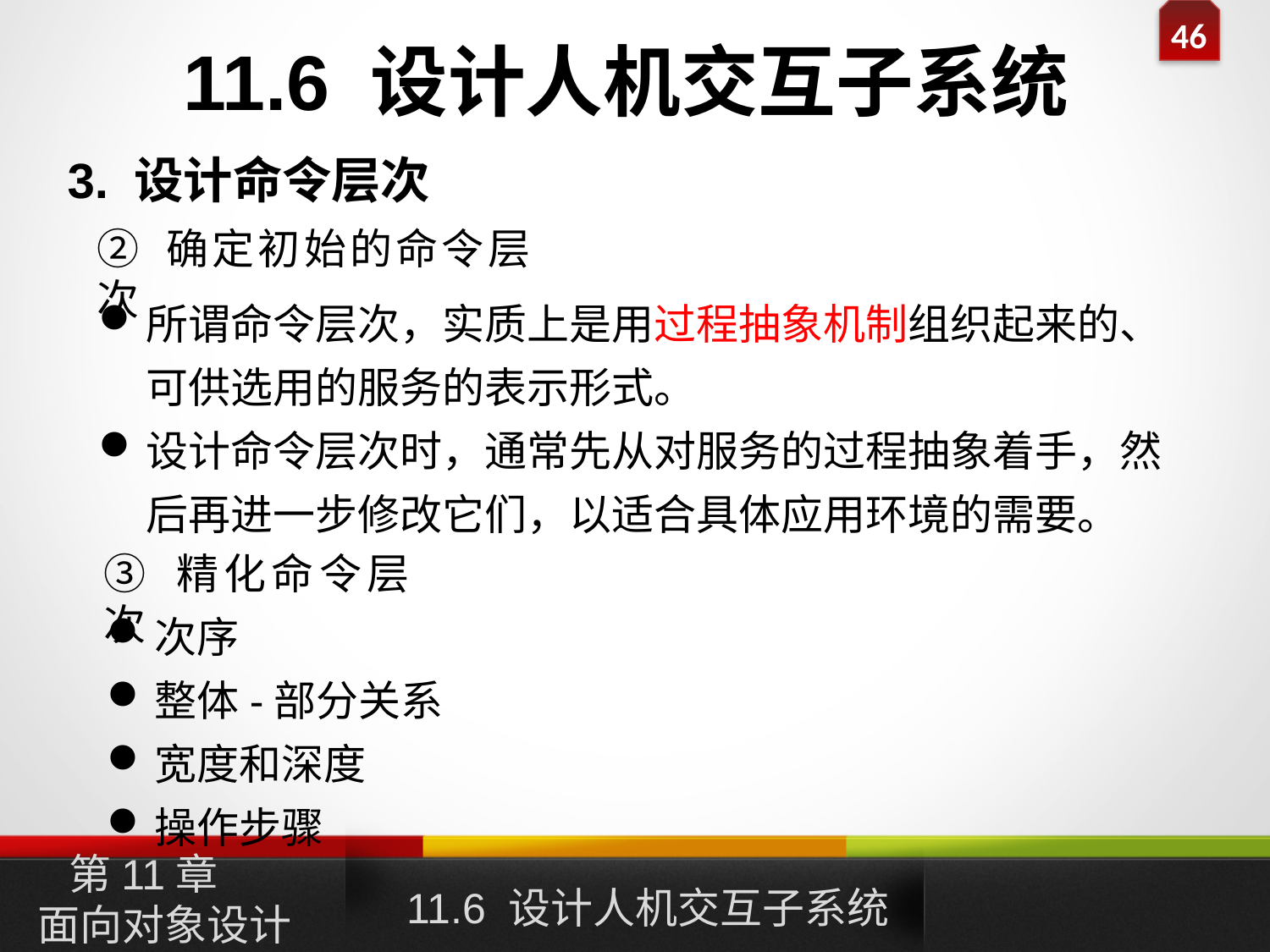

# 11.6 设计人机交互子系统
3. 设计命令层次
② 确定初始的命令层次
所谓命令层次，实质上是用过程抽象机制组织起来的、可供选用的服务的表示形式。
设计命令层次时，通常先从对服务的过程抽象着手，然后再进一步修改它们，以适合具体应用环境的需要。
③ 精化命令层次
次序
整体-部分关系
宽度和深度
操作步骤
11.6 设计人机交互子系统